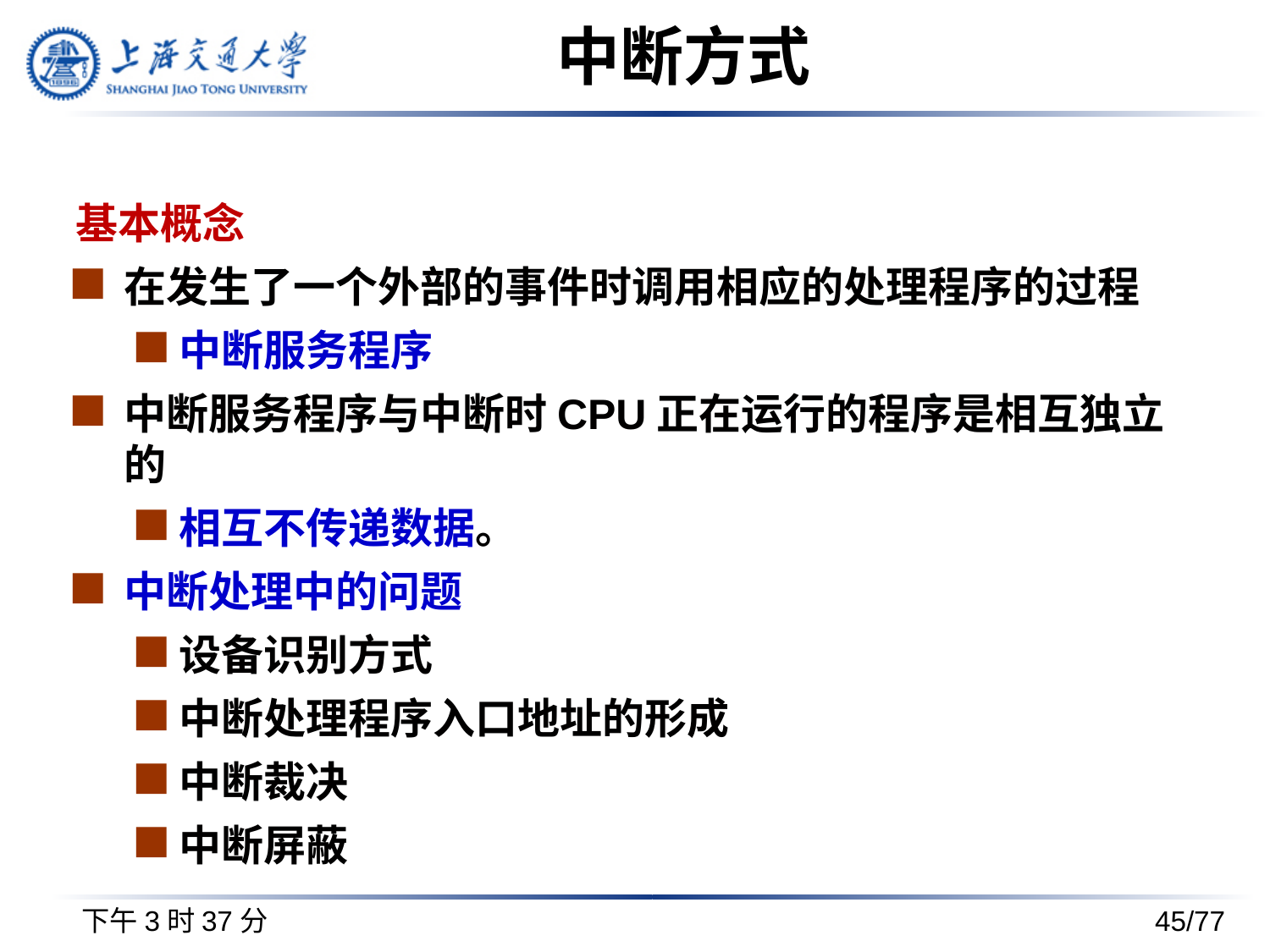

中断方式
基本概念
在发生了一个外部的事件时调用相应的处理程序的过程
中断服务程序
中断服务程序与中断时CPU正在运行的程序是相互独立的
相互不传递数据。
中断处理中的问题
设备识别方式
中断处理程序入口地址的形成
中断裁决
中断屏蔽
下午3时37分
45/77